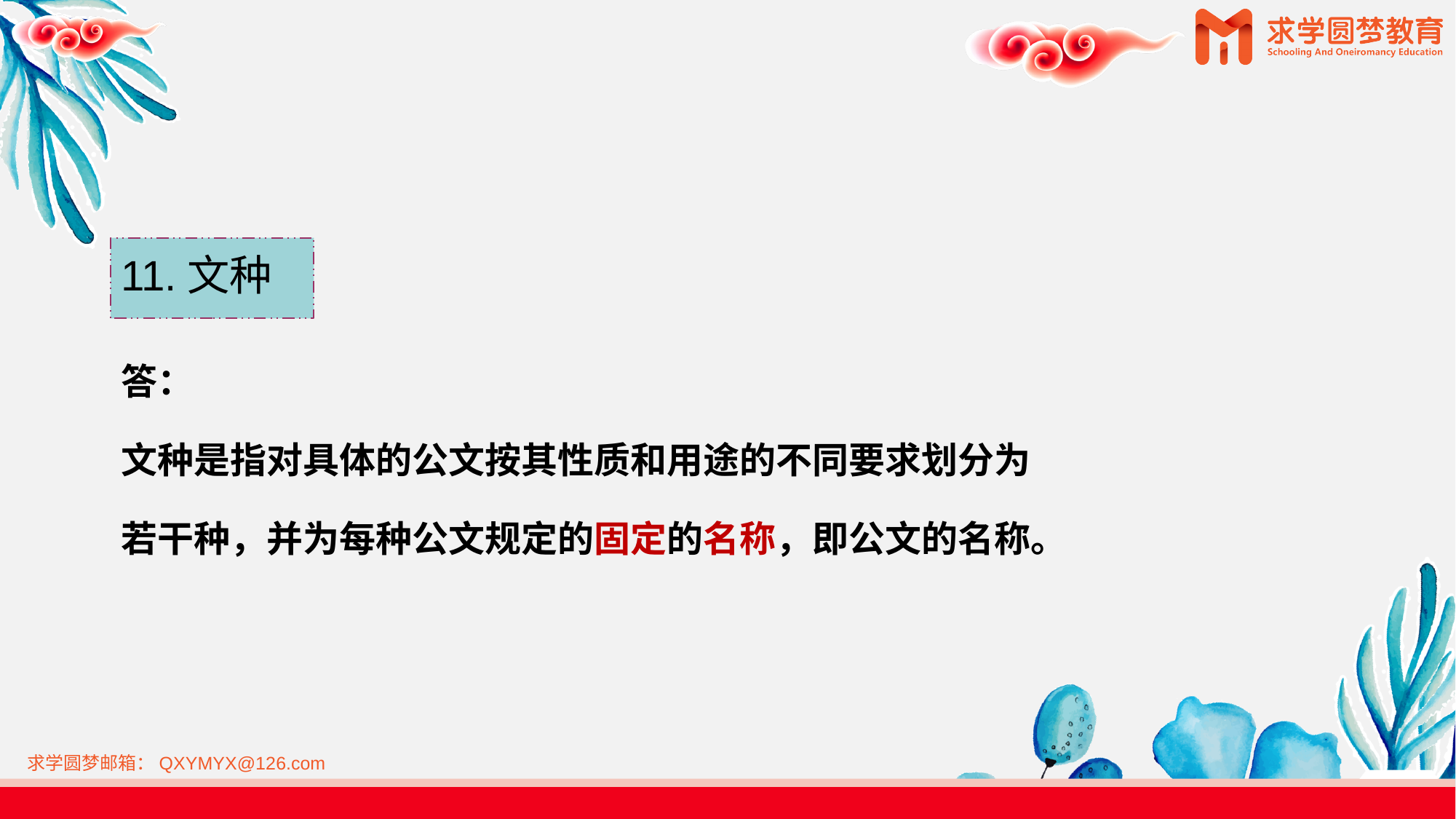

11.文种
答：
文种是指对具体的公文按其性质和用途的不同要求划分为
若干种，并为每种公文规定的固定的名称，即公文的名称。